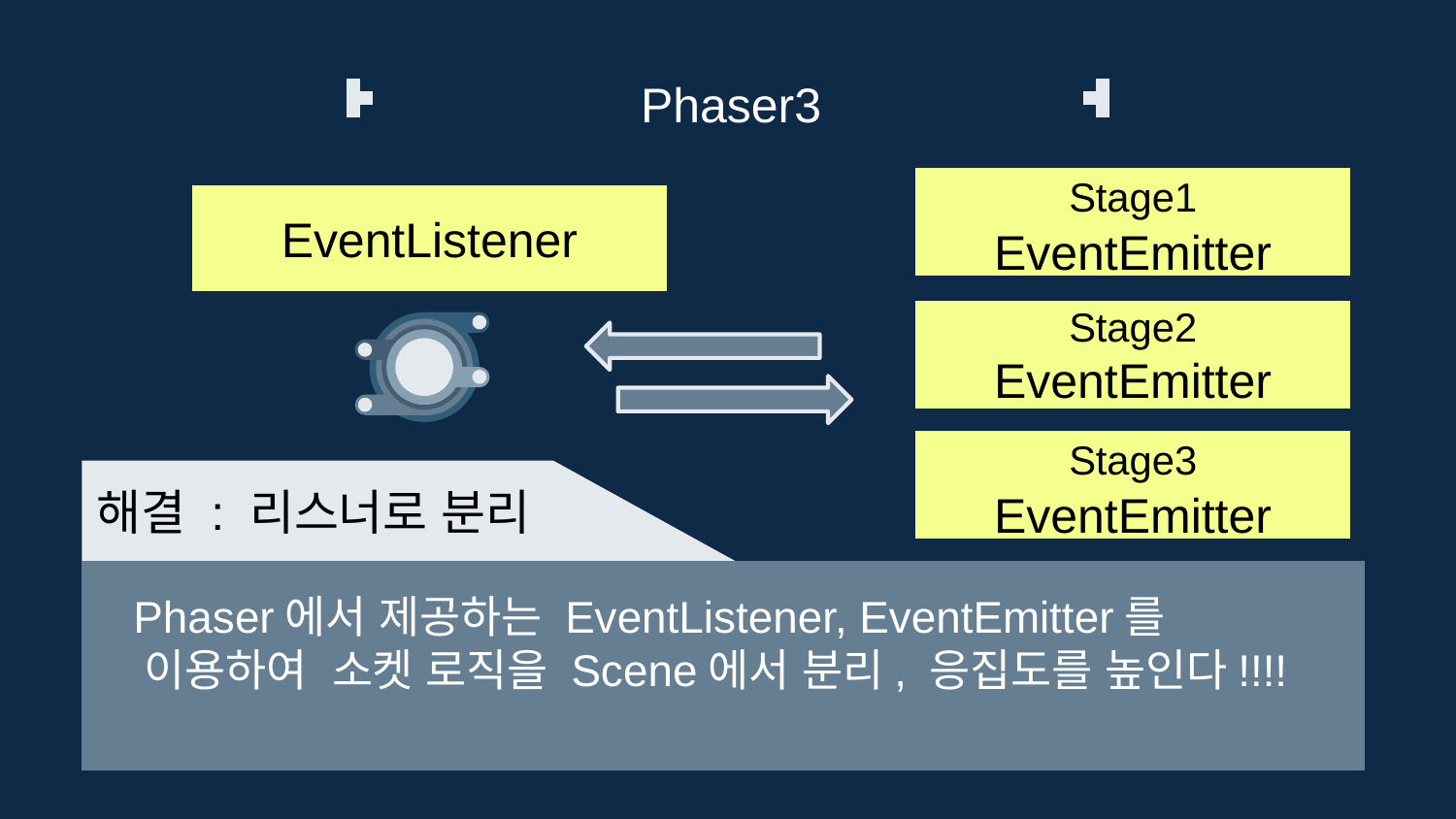

Phaser3

Stage1 EventEmitter
EventListener
Stage2
EventEmitter

Stage3 EventEmitter
해결 : 리스너로 분리

   Phaser에서 제공하는 EventListener, EventEmitter를
   이용하여  소켓 로직을 Scene에서 분리, 응집도를 높인다!!!!

update( )